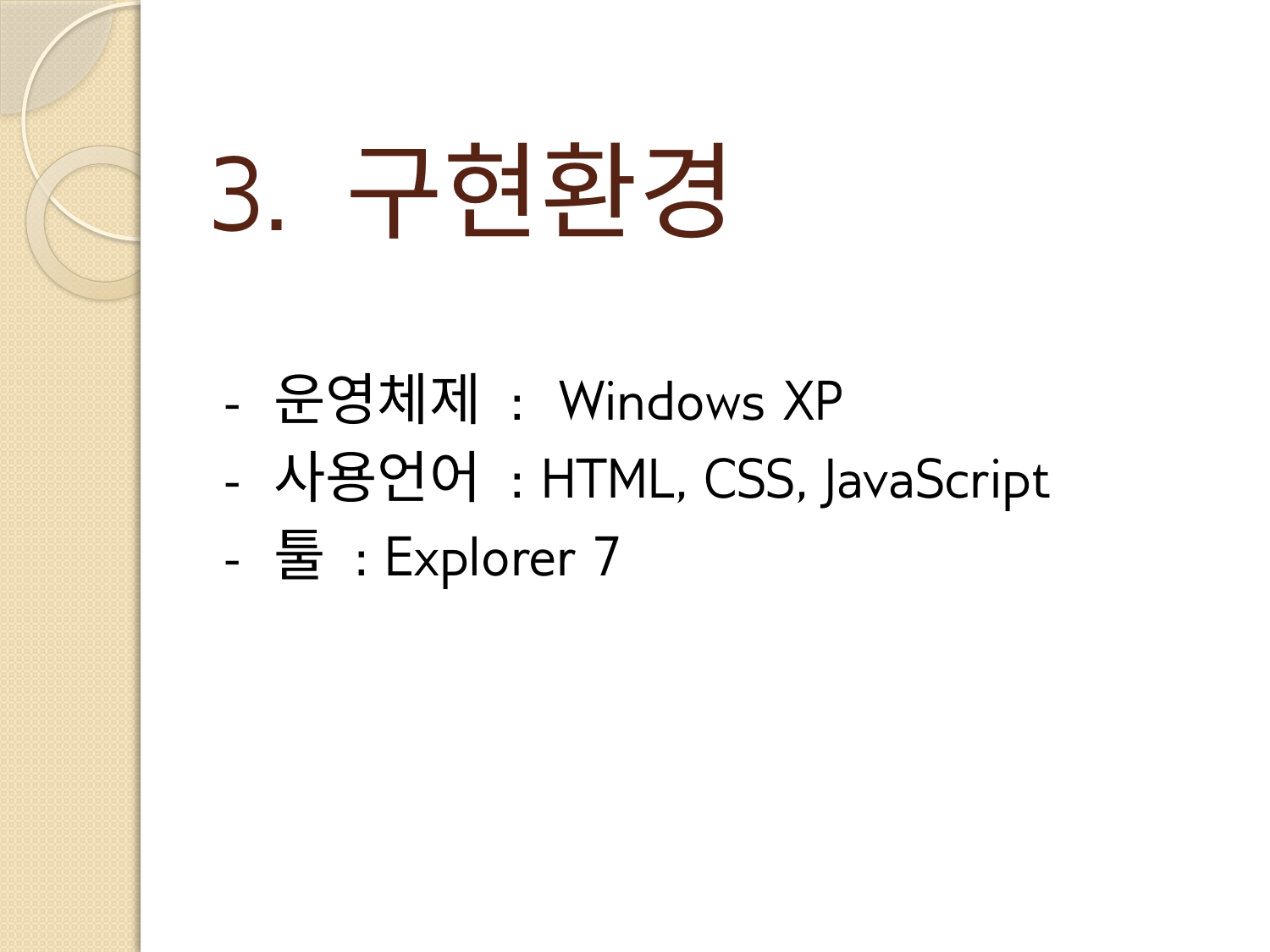

# 3. 구현환경
- 운영체제 :  Windows XP
- 사용언어 : HTML, CSS, JavaScript
- 툴 : Explorer 7